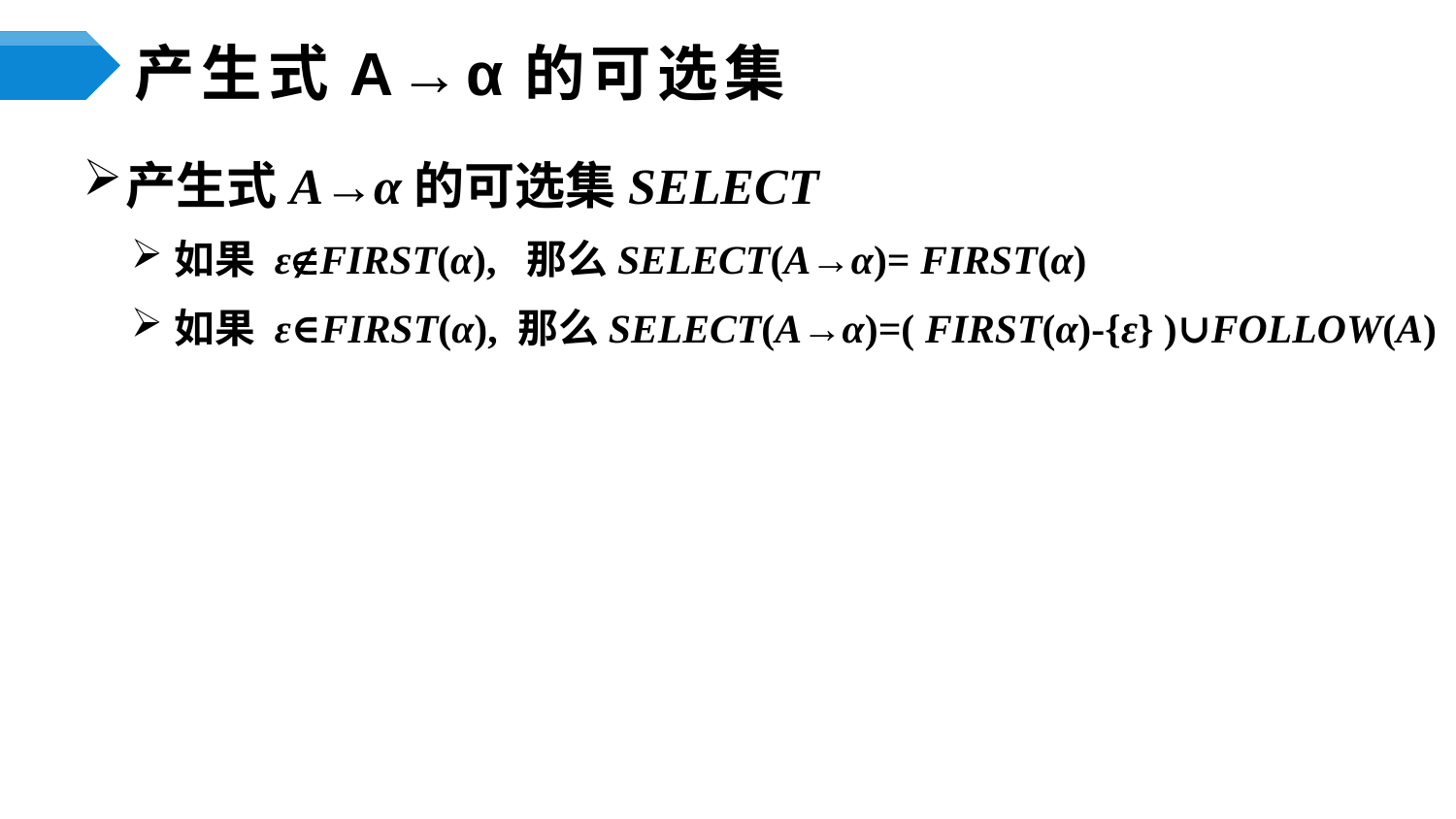

# 产生式A→α的可选集
产生式A→α的可选集SELECT
如果 ε∉FIRST(α),  那么SELECT(A→α)= FIRST(α)
如果 ε∈FIRST(α), 那么SELECT(A→α)=( FIRST(α)-{ε} )∪FOLLOW(A)